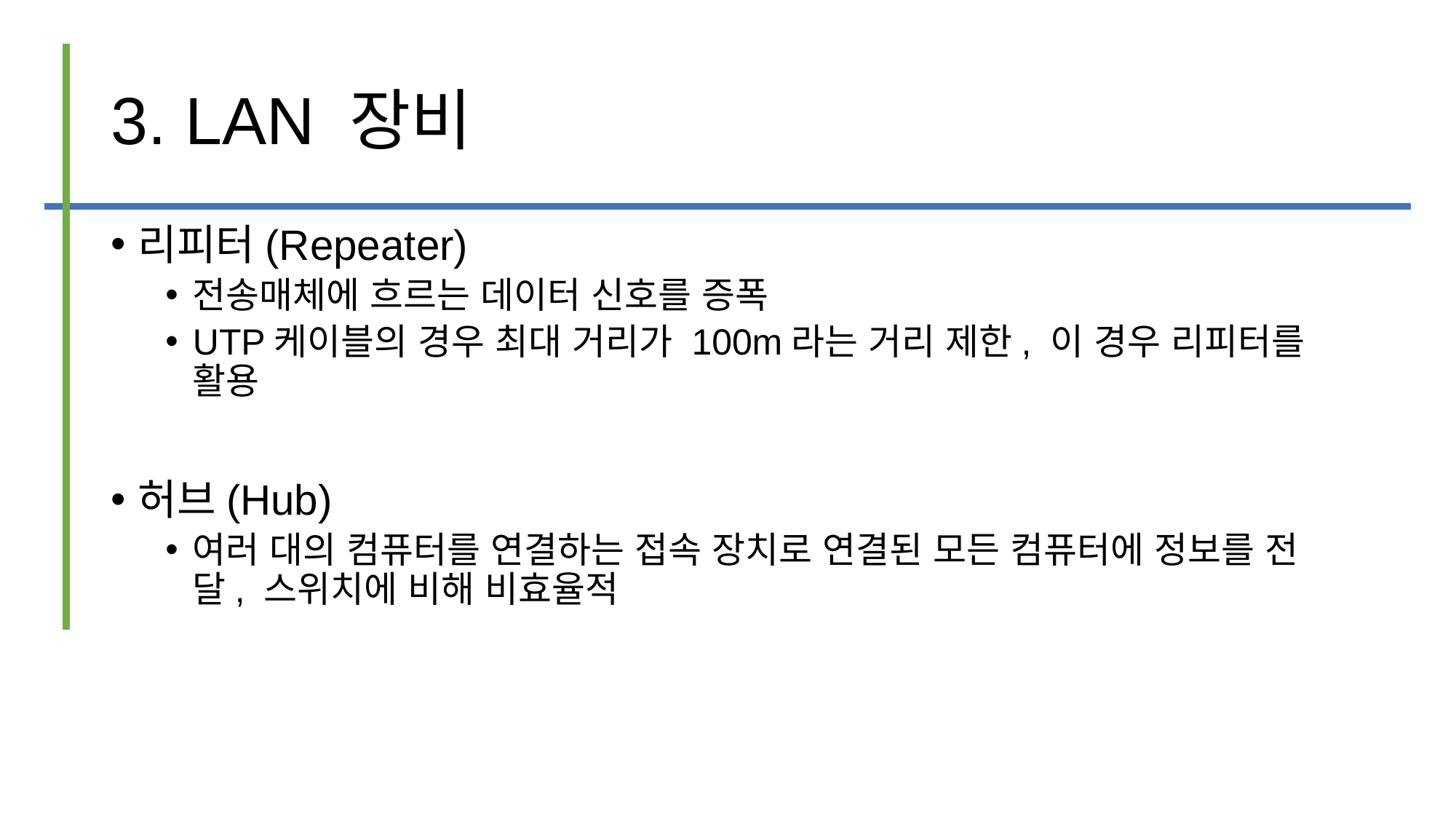

# 3. LAN 장비
리피터(Repeater)
전송매체에 흐르는 데이터 신호를 증폭
UTP케이블의 경우 최대 거리가 100m라는 거리 제한, 이 경우 리피터를 활용

허브(Hub)
여러 대의 컴퓨터를 연결하는 접속 장치로 연결된 모든 컴퓨터에 정보를 전달, 스위치에 비해 비효율적